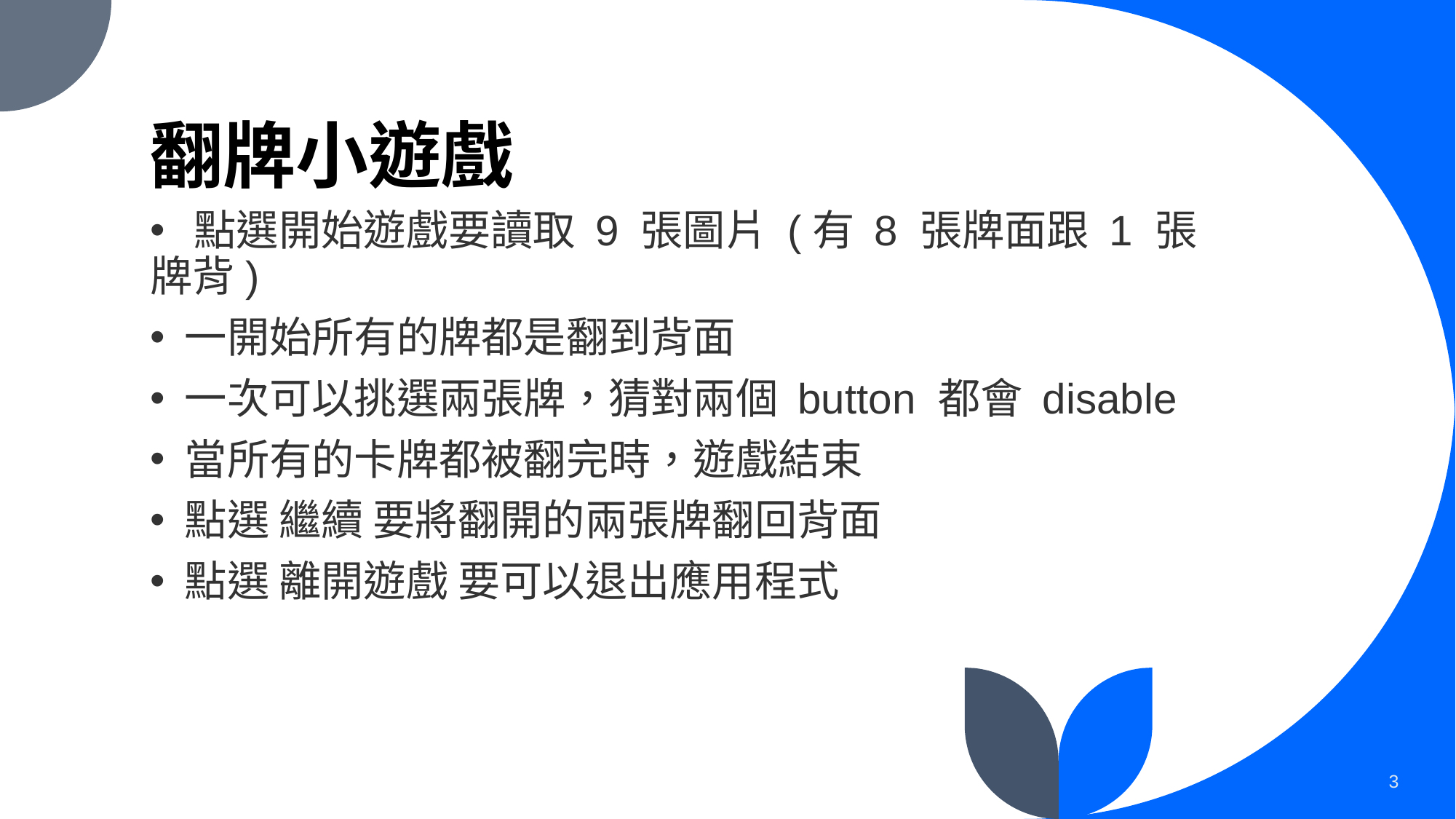

# 翻牌小遊戲
  點選開始遊戲要讀取 9 張圖片 (有 8 張牌面跟 1 張牌背)
 一開始所有的牌都是翻到背面
 一次可以挑選兩張牌，猜對兩個 button 都會 disable
 當所有的卡牌都被翻完時，遊戲結束
 點選 繼續 要將翻開的兩張牌翻回背面
 點選 離開遊戲 要可以退出應用程式
3